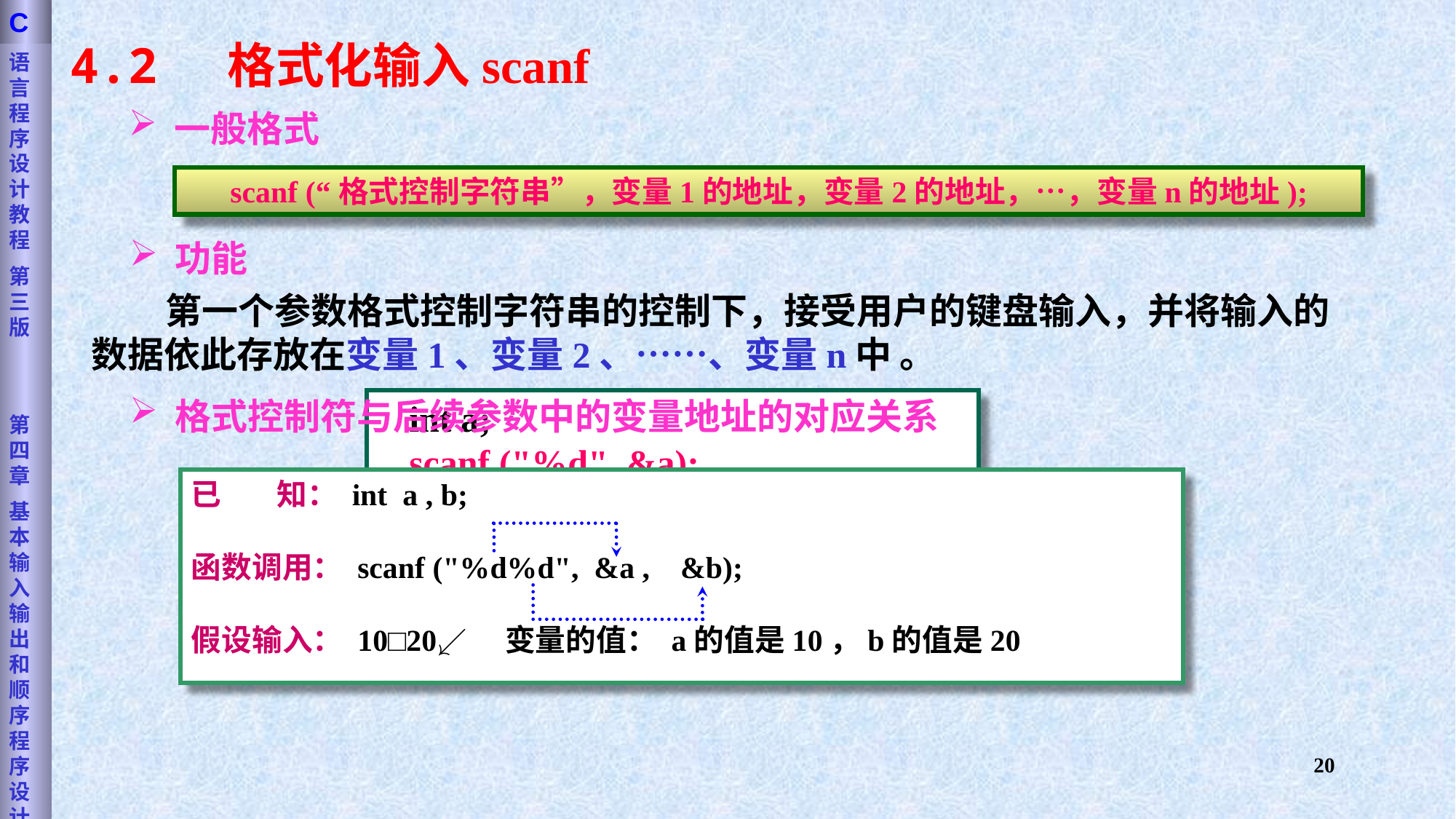

语言程序设计教程
第三版

第四章
基本输入输出和顺序程序设计
C
4.2  格式化输入scanf
 一般格式
scanf (“格式控制字符串”，变量1的地址，变量2的地址，…，变量n的地址);
 功能
        第一个参数格式控制字符串的控制下，接受用户的键盘输入，并将输入的数据依此存放在变量1、变量2、……、变量n中 。
 格式控制符与后续参数中的变量地址的对应关系
int a;
scanf ("%d", &a);
取地址运算符(与按位“与”同符号)，只能作用于变量！
已        知： int  a , b;

函数调用： scanf ("%d%d",  &a ,    &b);

假设输入： 10□20↙    变量的值： a的值是10，b的值是20

20